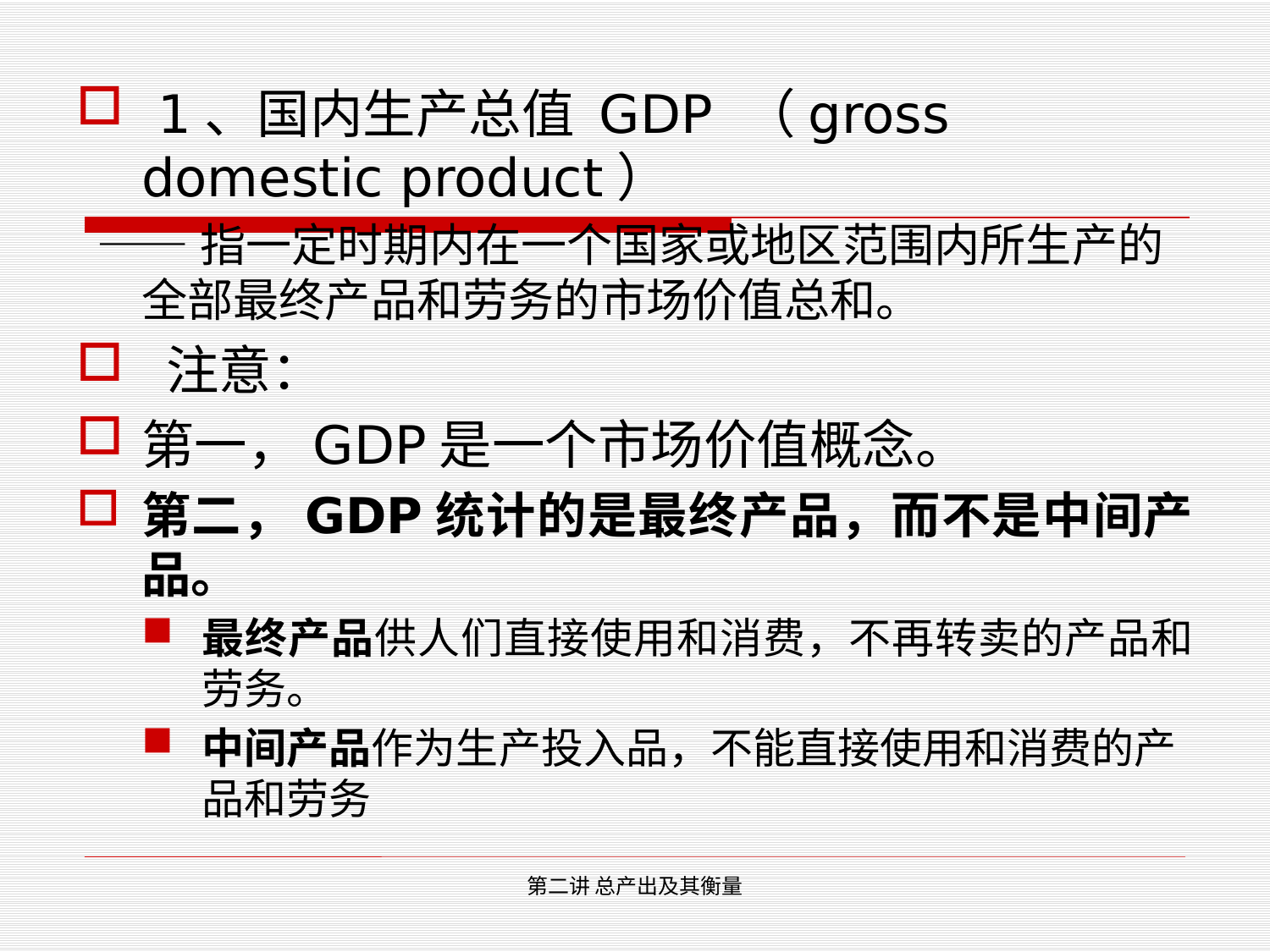

1、国内生产总值 GDP （gross domestic product）
  ——指一定时期内在一个国家或地区范围内所生产的全部最终产品和劳务的市场价值总和。
 注意：
第一，GDP是一个市场价值概念。
第二，GDP统计的是最终产品，而不是中间产品。
最终产品供人们直接使用和消费，不再转卖的产品和劳务。
中间产品作为生产投入品，不能直接使用和消费的产品和劳务
第二讲 总产出及其衡量